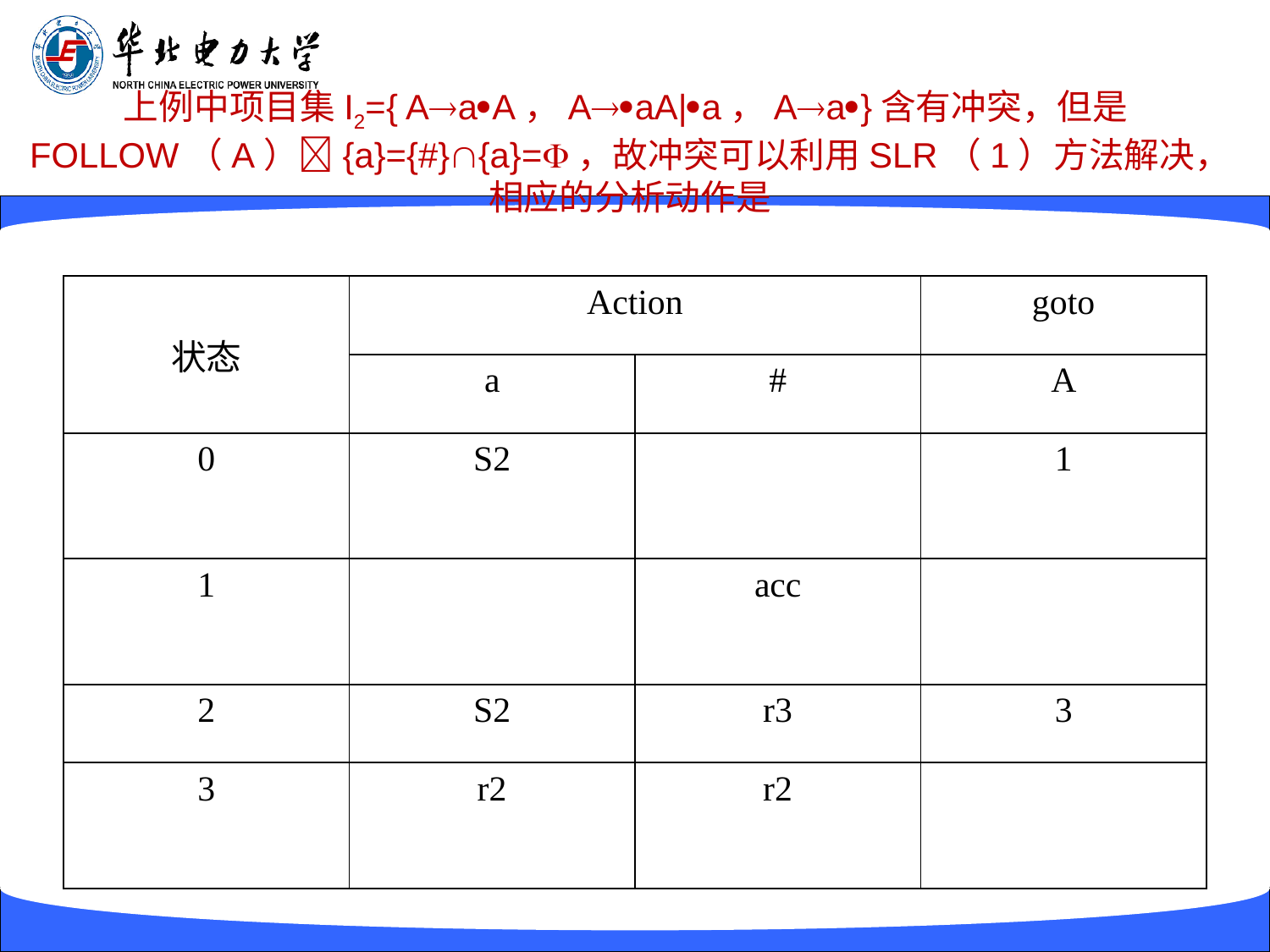

# 上例中项目集I2={ A→a•A，A→•aA|•a，A→a•}含有冲突，但是FOLLOW（A）∩{a}={#}∩{a}=Φ，故冲突可以利用SLR（1）方法解决，相应的分析动作是
| 状态 | Action |  | goto |
| --- | --- | --- | --- |
|  | a | # | A |
| 0 | S2 |  | 1 |
| 1 |  | acc |  |
| 2 | S2 | r3 | 3 |
| 3 | r2 | r2 |  |